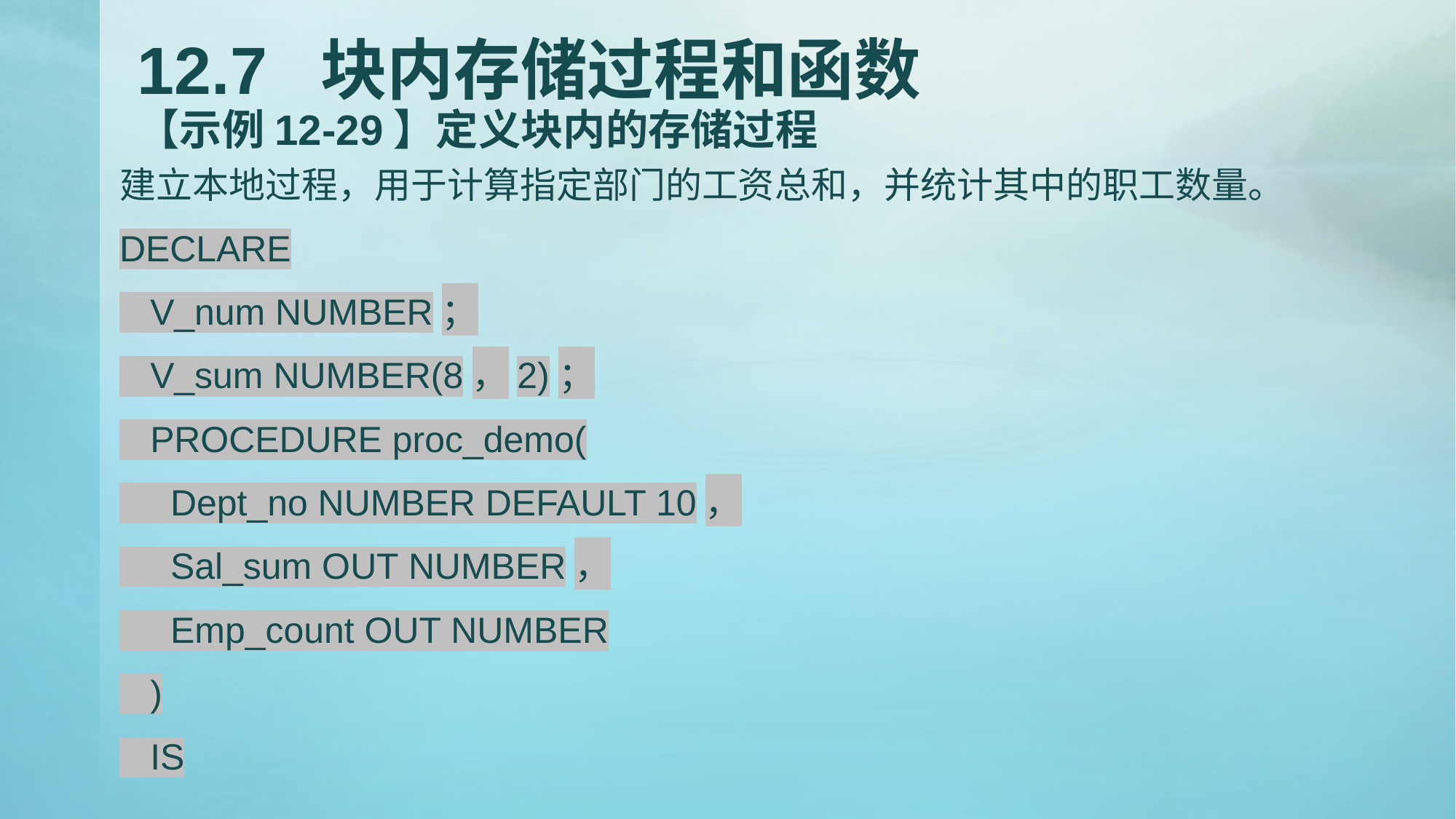

# 12.7  块内存储过程和函数 【示例12-29】定义块内的存储过程
建立本地过程，用于计算指定部门的工资总和，并统计其中的职工数量。
DECLARE
   V_num NUMBER；
   V_sum NUMBER(8，2)；
   PROCEDURE proc_demo(
     Dept_no NUMBER DEFAULT 10，
     Sal_sum OUT NUMBER，
     Emp_count OUT NUMBER
   )
   IS